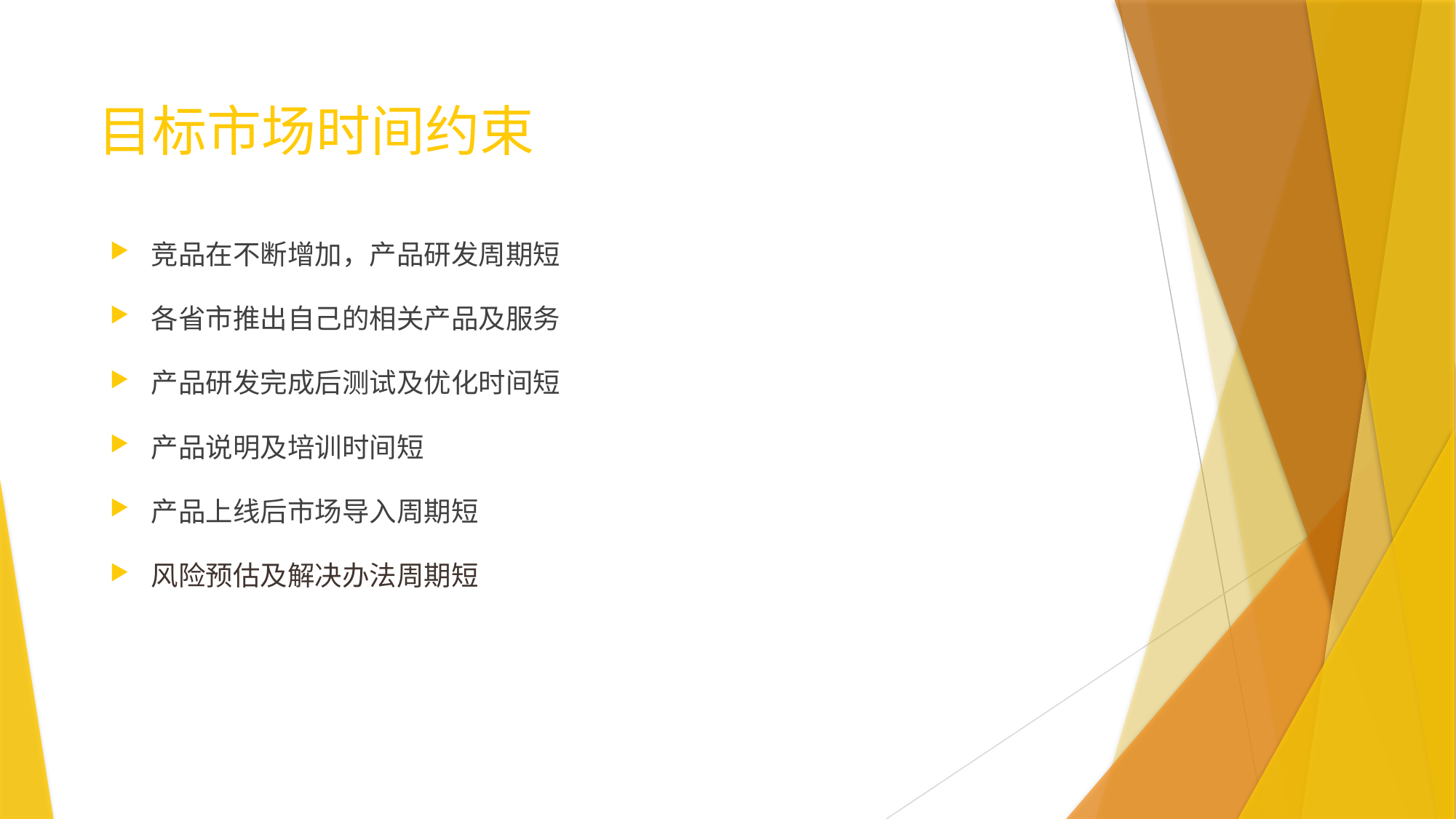

# 目标市场时间约束
竞品在不断增加，产品研发周期短
各省市推出自己的相关产品及服务
产品研发完成后测试及优化时间短
产品说明及培训时间短
产品上线后市场导入周期短
风险预估及解决办法周期短